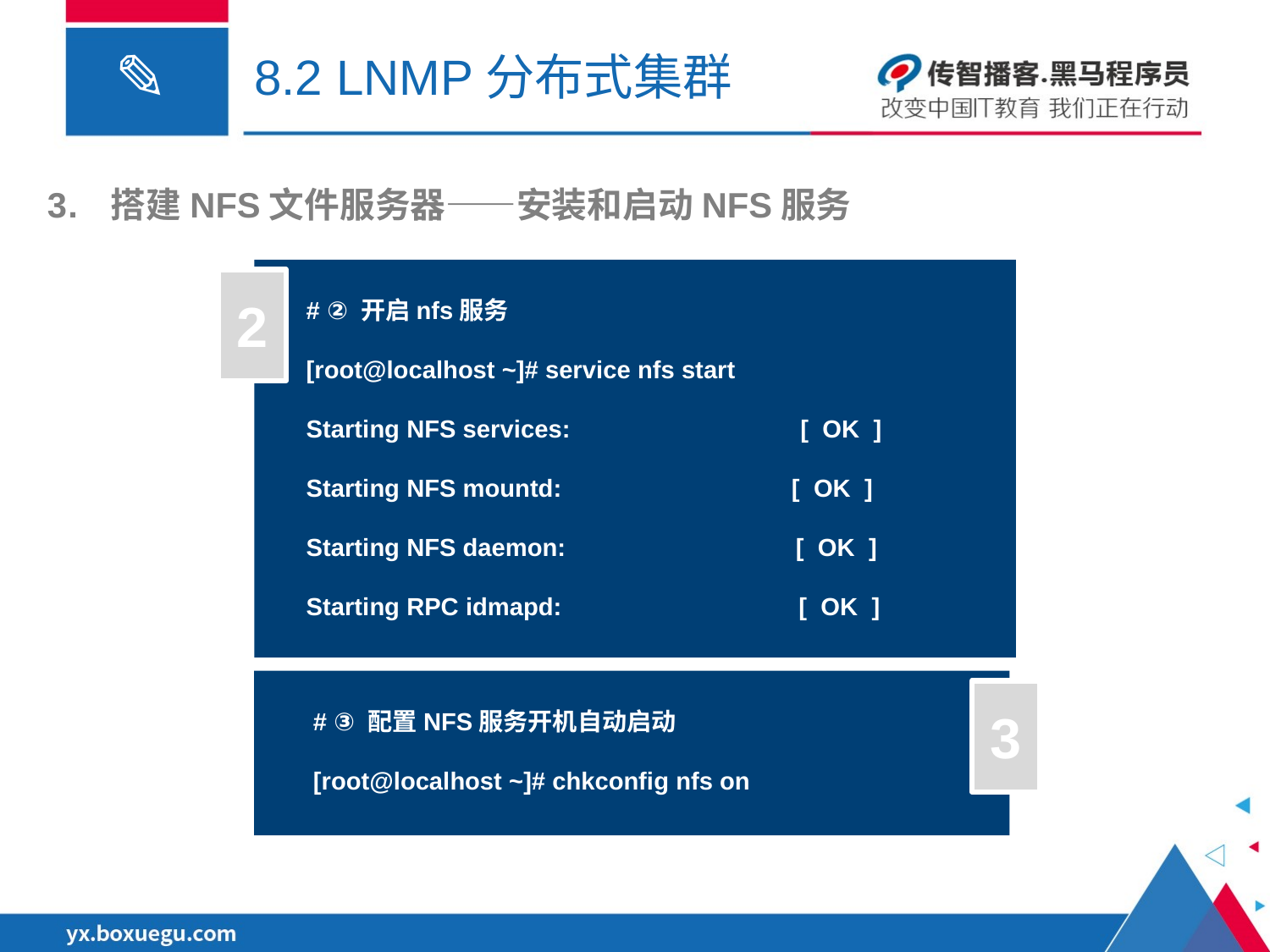

# 8.2 LNMP分布式集群
搭建NFS文件服务器——安装和启动NFS服务
# ② 开启nfs服务
[root@localhost ~]# service nfs start
Starting NFS services:                                 [  OK  ]
Starting NFS mountd:                                 [  OK  ]
Starting NFS daemon:                                 [  OK  ]
Starting RPC idmapd:                                  [  OK  ]

2
# ③ 配置NFS服务开机自动启动
[root@localhost ~]# chkconfig nfs on

3